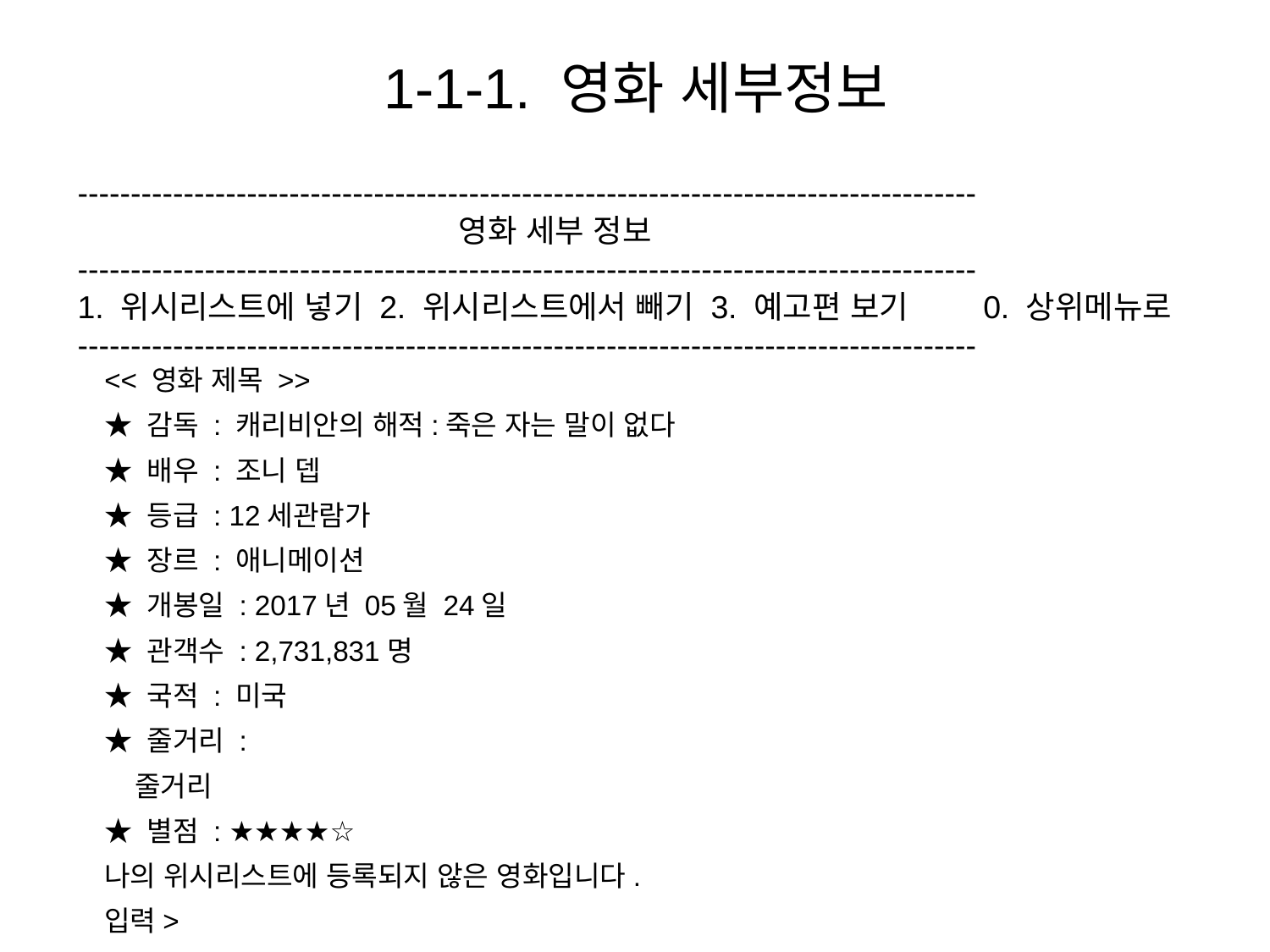

1-1-1. 영화 세부정보
-------------------------------------------------------------------------------------
			영화 세부 정보
-------------------------------------------------------------------------------------
1. 위시리스트에 넣기 2. 위시리스트에서 빼기 3. 예고편 보기	 0. 상위메뉴로
-------------------------------------------------------------------------------------

<< 영화 제목 >>
★ 감독 : 캐리비안의 해적:죽은 자는 말이 없다
★ 배우 : 조니 뎁
★ 등급 : 12세관람가
★ 장르 : 애니메이션
★ 개봉일 : 2017년 05월 24일
★ 관객수 : 2,731,831명
★ 국적 : 미국
★ 줄거리 :
   줄거리
★ 별점 : ★★★★☆
나의 위시리스트에 등록되지 않은 영화입니다.
입력>